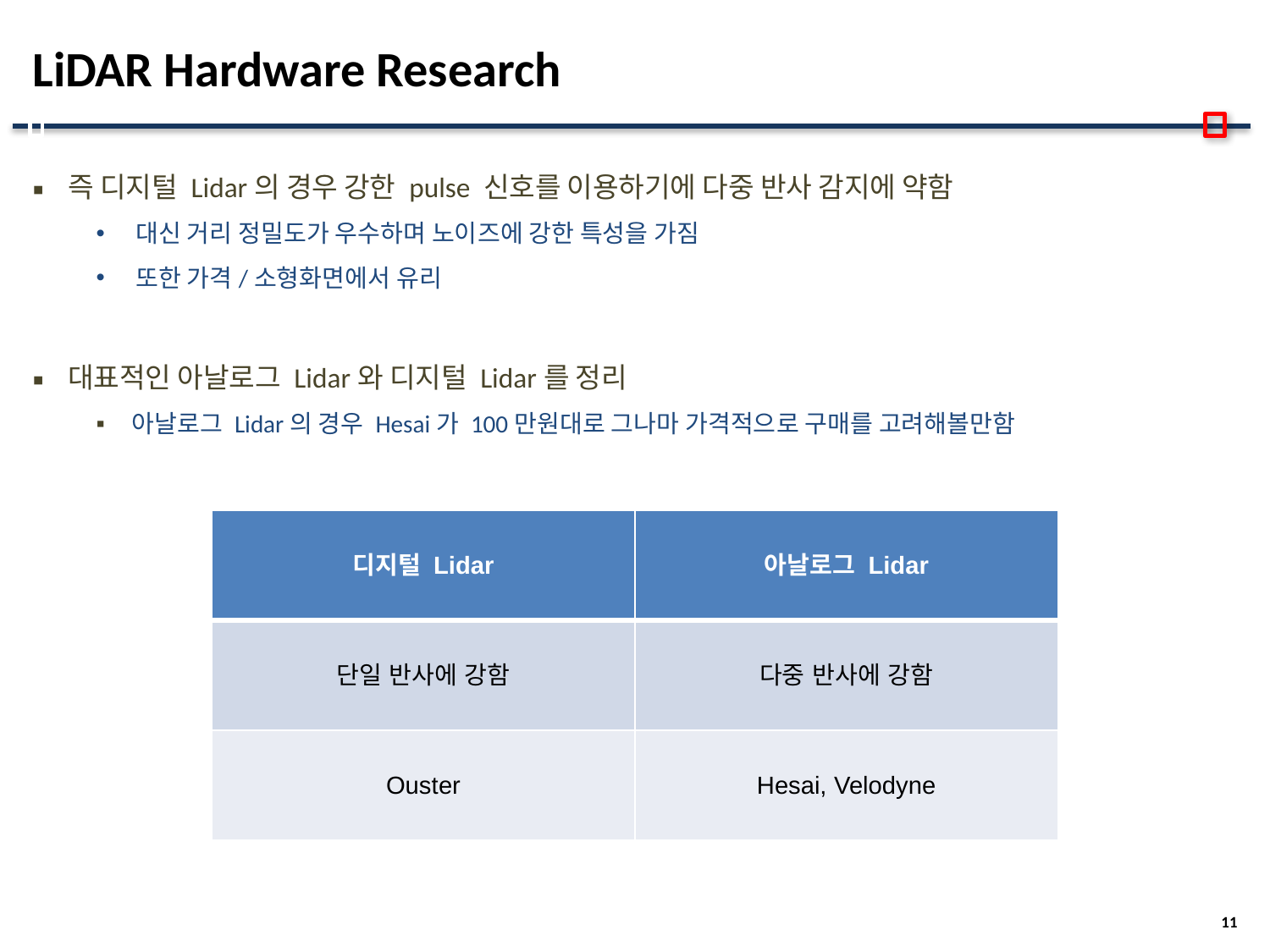

# LiDAR Hardware Research
즉 디지털 Lidar의 경우 강한 pulse 신호를 이용하기에 다중 반사 감지에 약함
대신 거리 정밀도가 우수하며 노이즈에 강한 특성을 가짐
또한 가격/소형화면에서 유리

대표적인 아날로그 Lidar와 디지털 Lidar를 정리
아날로그 Lidar의 경우 Hesai가 100만원대로 그나마 가격적으로 구매를 고려해볼만함

| 디지털 Lidar | 아날로그 Lidar |
| --- | --- |
| 단일 반사에 강함 | 다중 반사에 강함 |
| Ouster | Hesai, Velodyne |
11